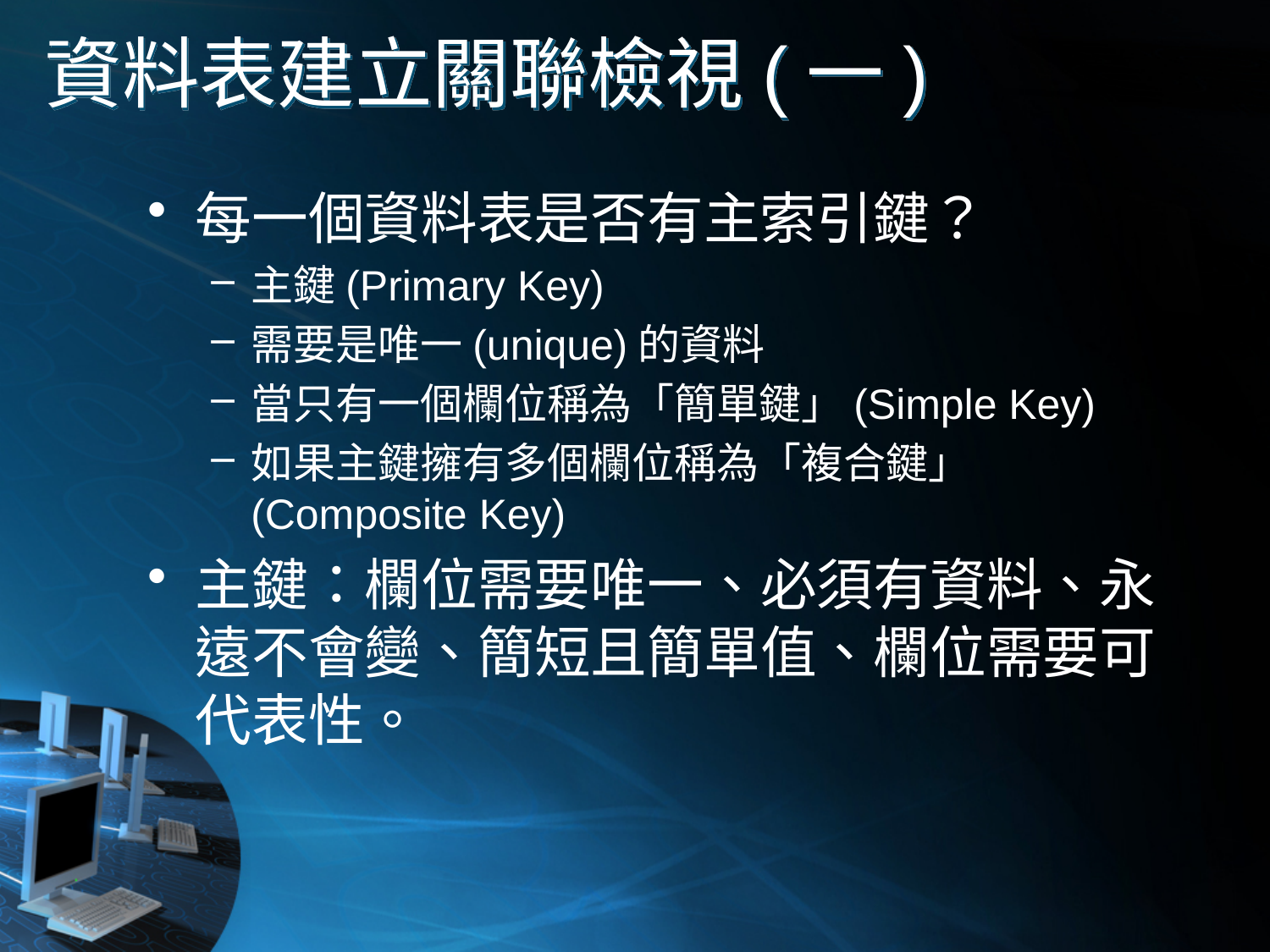

# 資料表建立關聯檢視(一)
每一個資料表是否有主索引鍵？
主鍵(Primary Key)
需要是唯一(unique)的資料
當只有一個欄位稱為「簡單鍵」(Simple Key)
如果主鍵擁有多個欄位稱為「複合鍵」(Composite Key)
主鍵：欄位需要唯一、必須有資料、永遠不會變、簡短且簡單值、欄位需要可代表性。